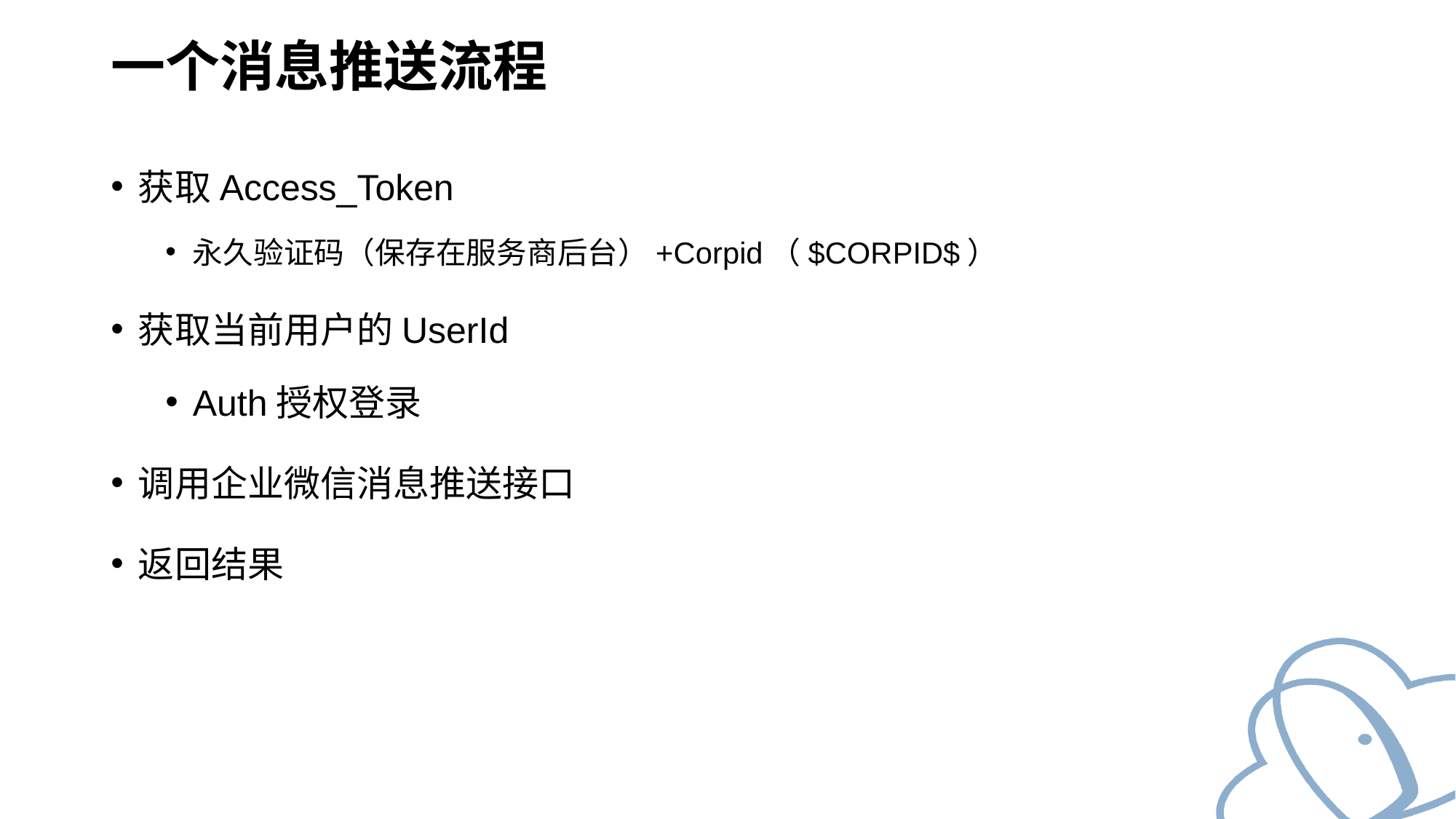

# 一个消息推送流程
获取Access_Token
永久验证码（保存在服务商后台）+Corpid（$CORPID$）
获取当前用户的UserId
Auth授权登录
调用企业微信消息推送接口
返回结果